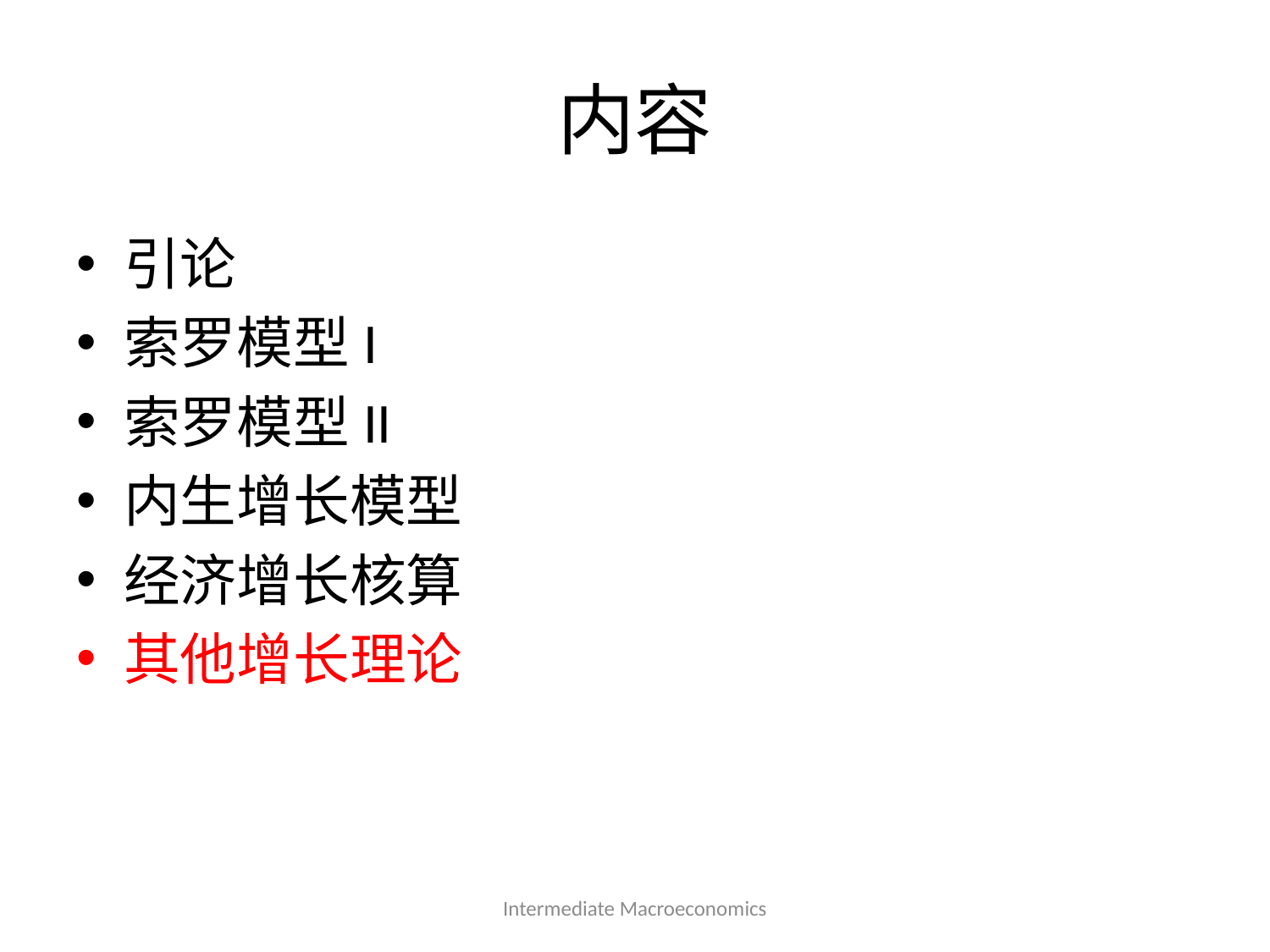

# 内容
引论
索罗模型I
索罗模型II
内生增长模型
经济增长核算
其他增长理论
Intermediate Macroeconomics